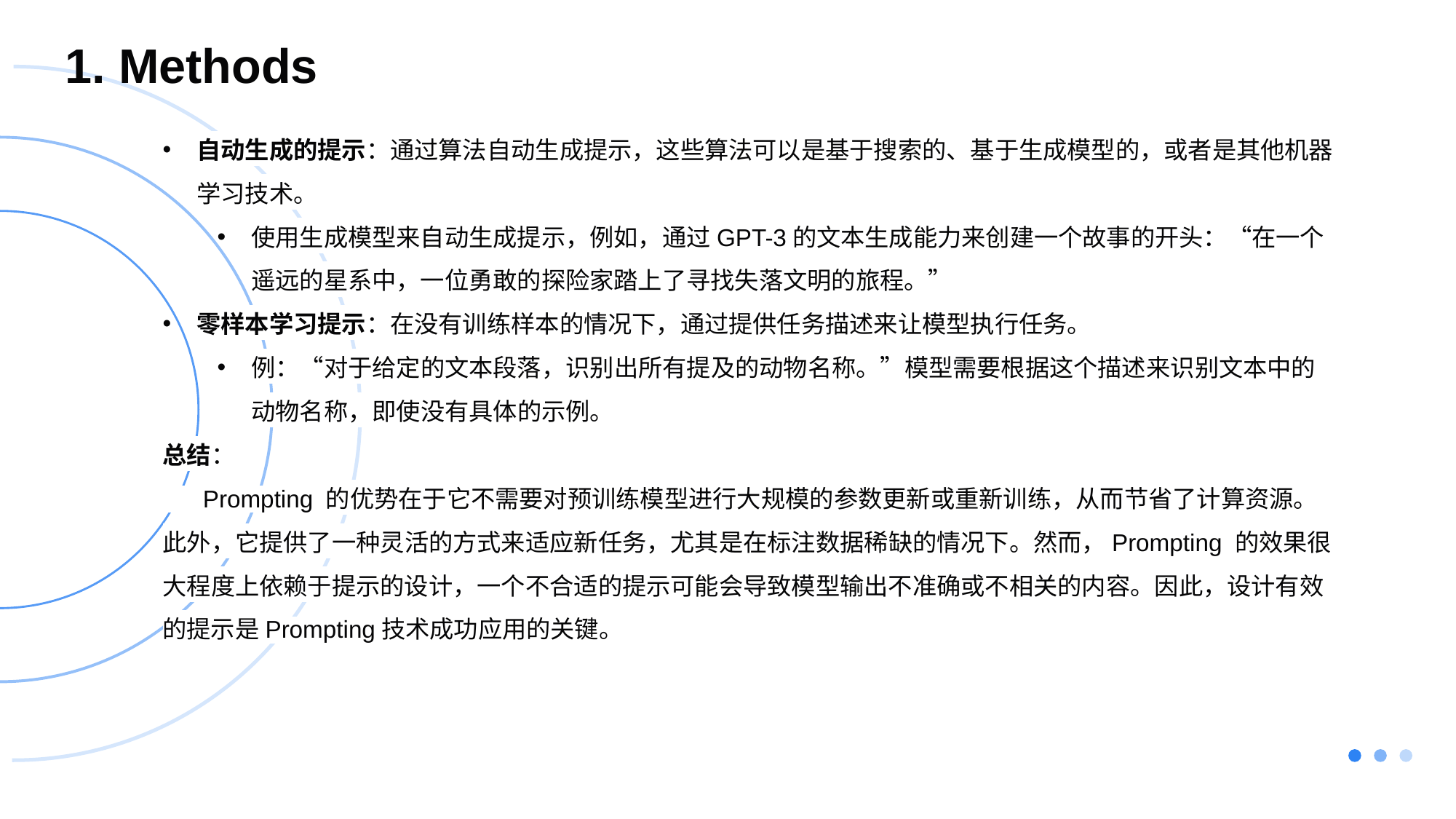

行业PPT模板http://www.1ppt.com/hangye/
1. Methods

自动生成的提示：通过算法自动生成提示，这些算法可以是基于搜索的、基于生成模型的，或者是其他机器学习技术。
使用生成模型来自动生成提示，例如，通过GPT-3的文本生成能力来创建一个故事的开头：“在一个遥远的星系中，一位勇敢的探险家踏上了寻找失落文明的旅程。”
零样本学习提示：在没有训练样本的情况下，通过提供任务描述来让模型执行任务。
例：“对于给定的文本段落，识别出所有提及的动物名称。”模型需要根据这个描述来识别文本中的动物名称，即使没有具体的示例。
总结：
      Prompting 的优势在于它不需要对预训练模型进行大规模的参数更新或重新训练，从而节省了计算资源。此外，它提供了一种灵活的方式来适应新任务，尤其是在标注数据稀缺的情况下。然而，Prompting 的效果很大程度上依赖于提示的设计，一个不合适的提示可能会导致模型输出不准确或不相关的内容。因此，设计有效的提示是Prompting技术成功应用的关键。